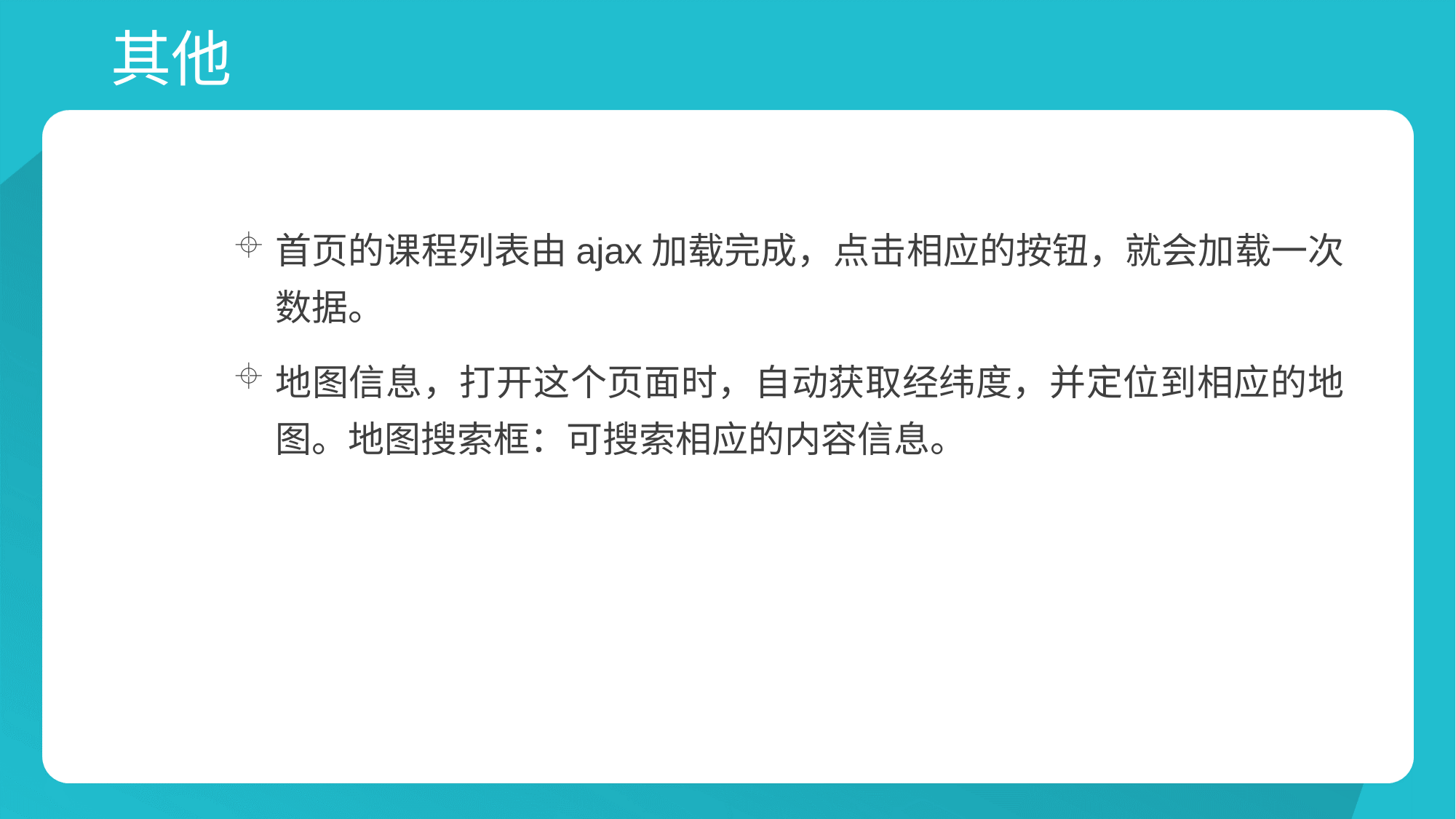

# 其他
首页的课程列表由ajax加载完成，点击相应的按钮，就会加载一次数据。
地图信息，打开这个页面时，自动获取经纬度，并定位到相应的地图。地图搜索框：可搜索相应的内容信息。